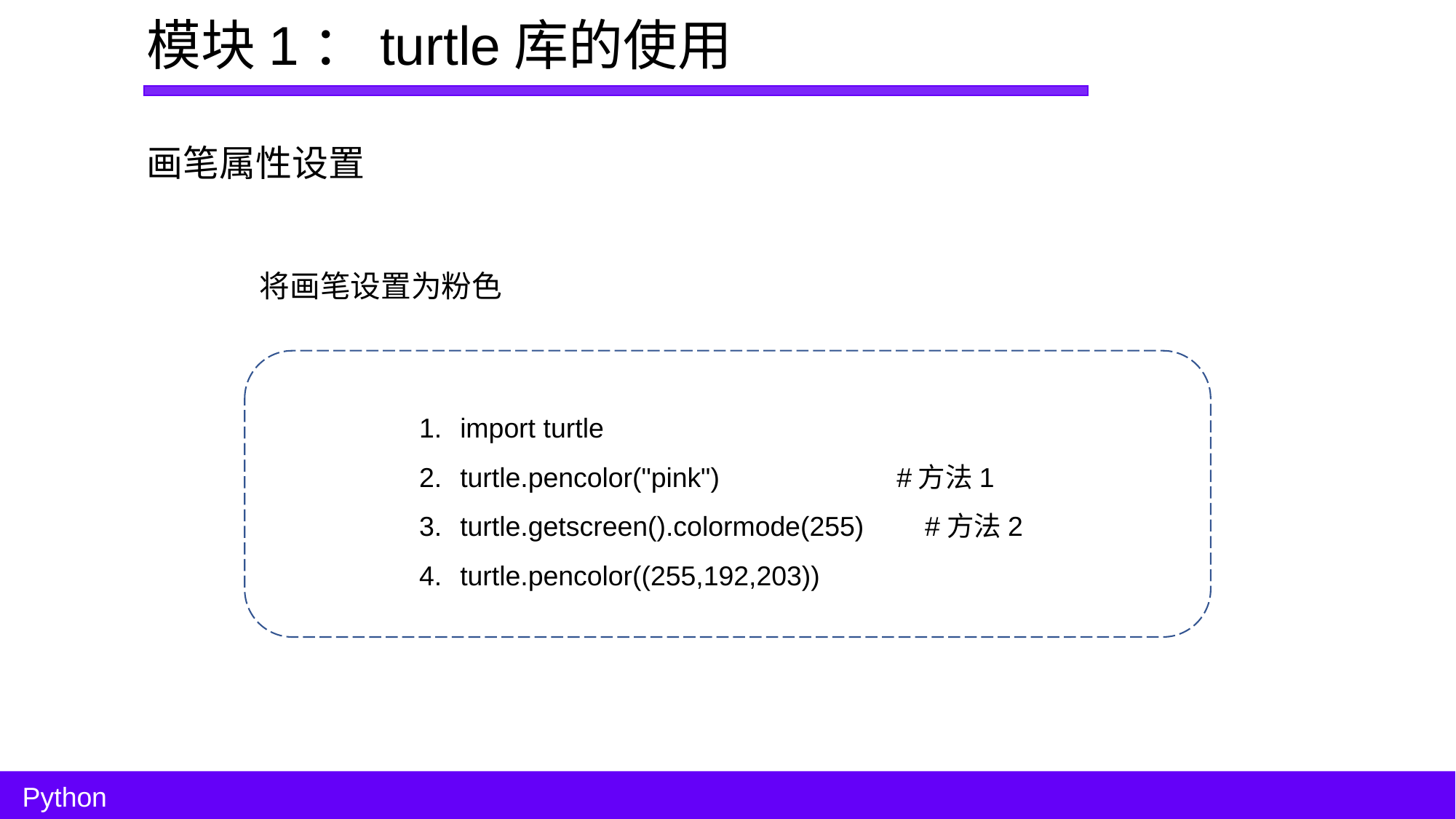

模块1：turtle库的使用

画笔属性设置
将画笔设置为粉色

import turtle
turtle.pencolor("pink")                  	#方法1
turtle.getscreen().colormode(255)        #方法2
turtle.pencolor((255,192,203))